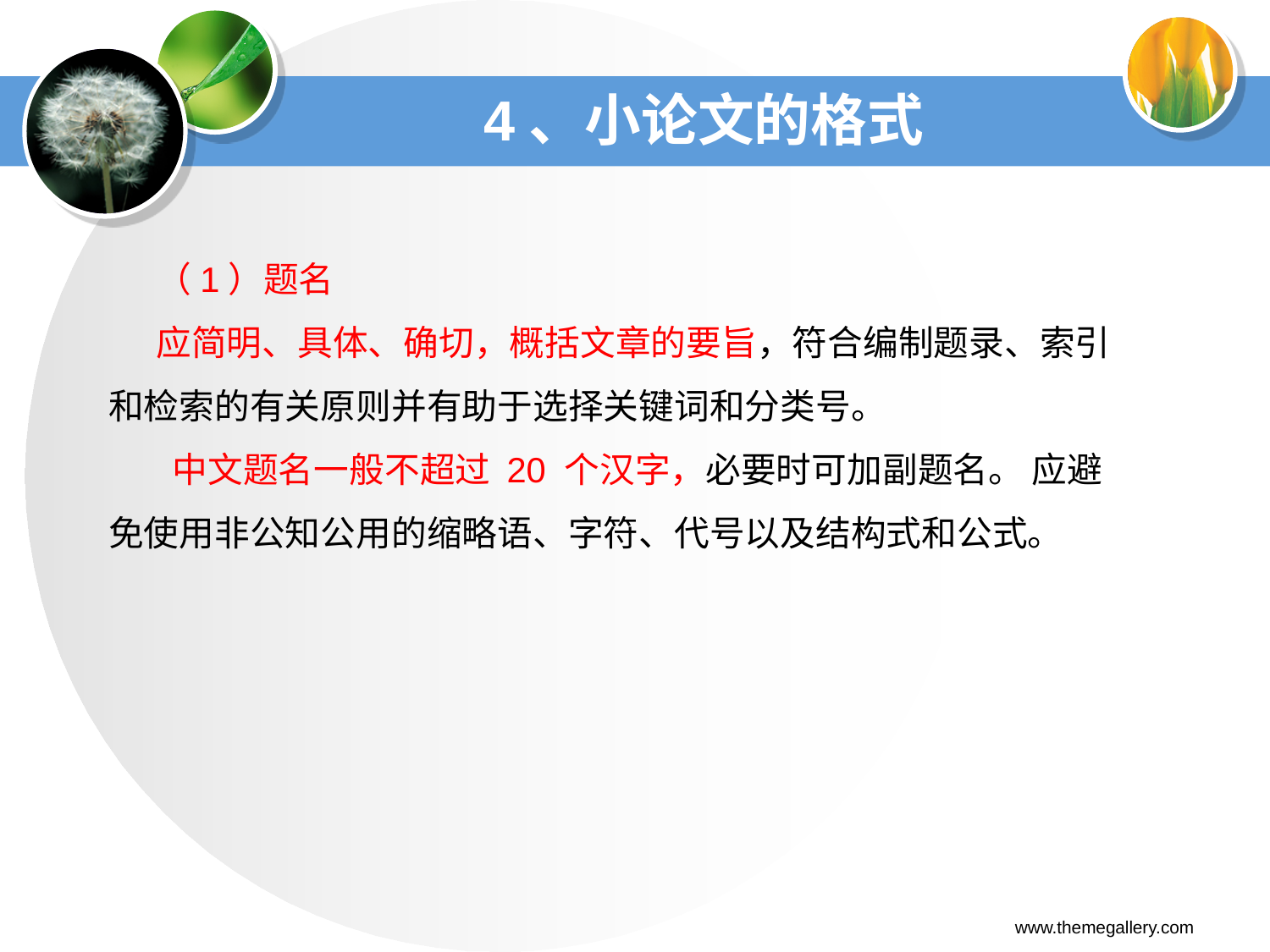

# 4、小论文的格式
（1）题名
应简明、具体、确切，概括文章的要旨，符合编制题录、索引和检索的有关原则并有助于选择关键词和分类号。
 中文题名一般不超过 20 个汉字，必要时可加副题名。 应避免使用非公知公用的缩略语、字符、代号以及结构式和公式。
www.themegallery.com